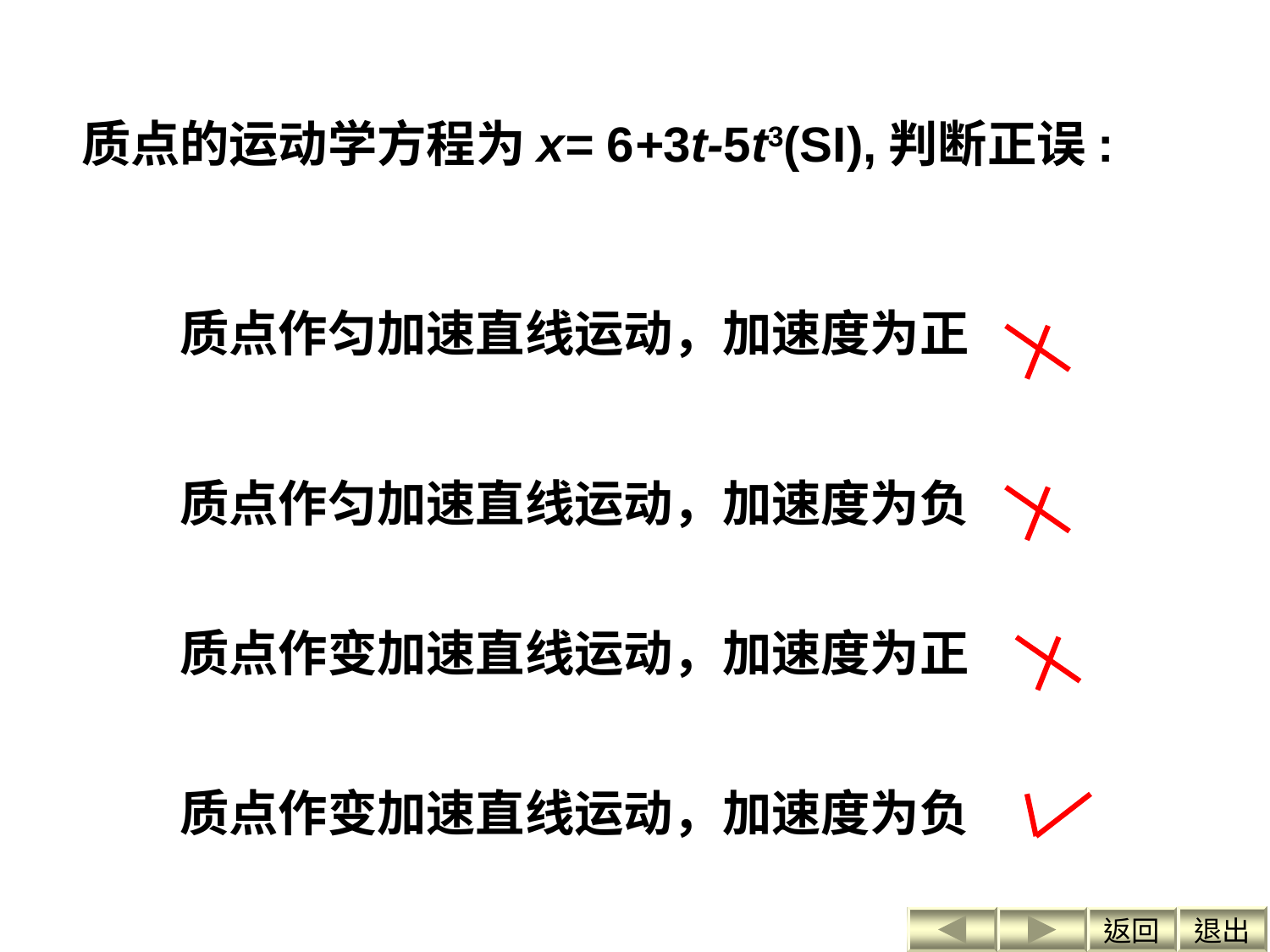

质点的运动学方程为x= 6+3t-5t3(SI),判断正误:
质点作匀加速直线运动，加速度为正。

质点作匀加速直线运动，加速度为负。

质点作变加速直线运动，加速度为正。

质点作变加速直线运动，加速度为负。